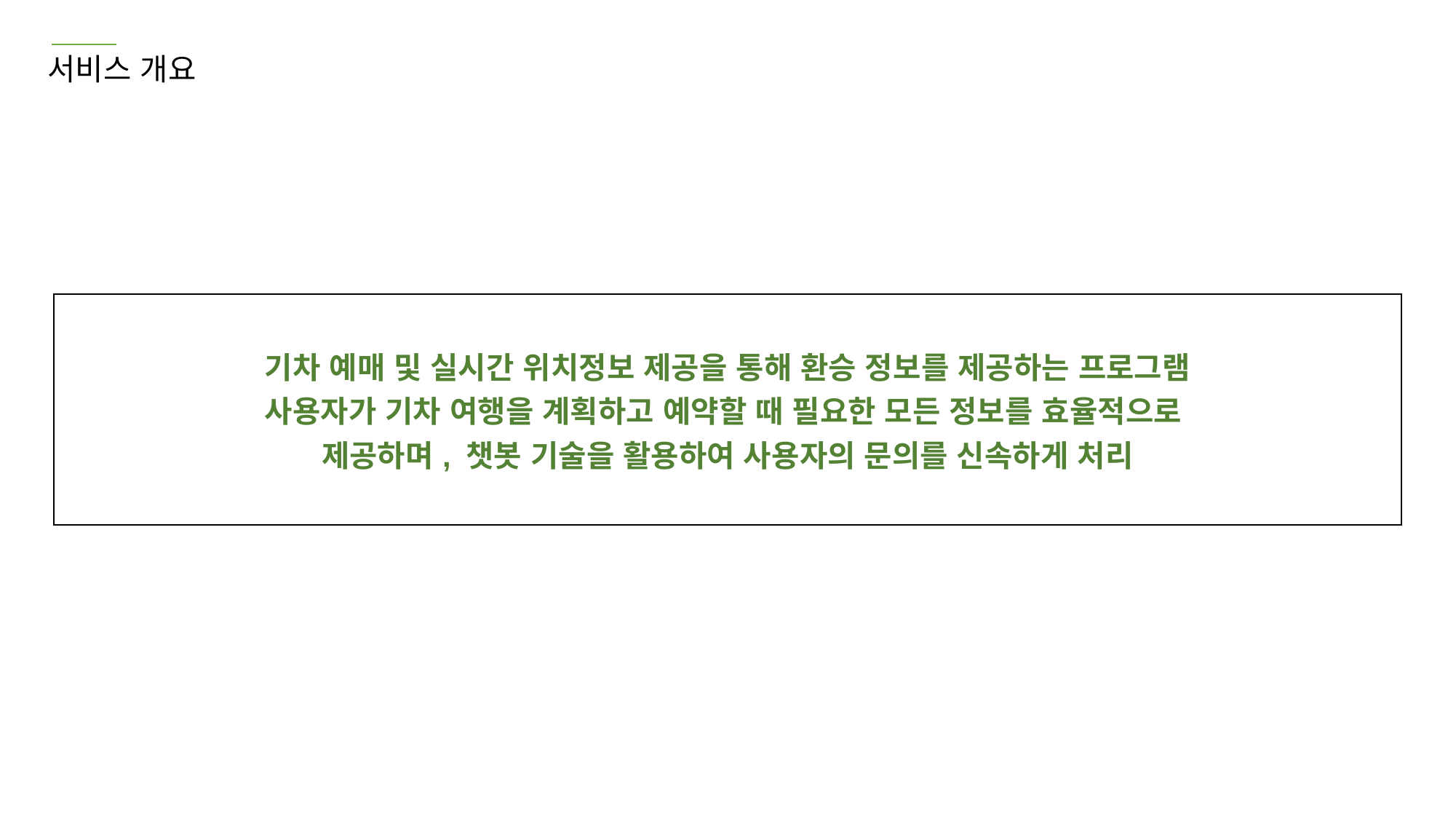

서비스 개요
| 기차 예매 및 실시간 위치정보 제공을 통해 환승 정보를 제공하는 프로그램 사용자가 기차 여행을 계획하고 예약할 때 필요한 모든 정보를 효율적으로 제공하며, 챗봇 기술을 활용하여 사용자의 문의를 신속하게 처리 |
| --- |